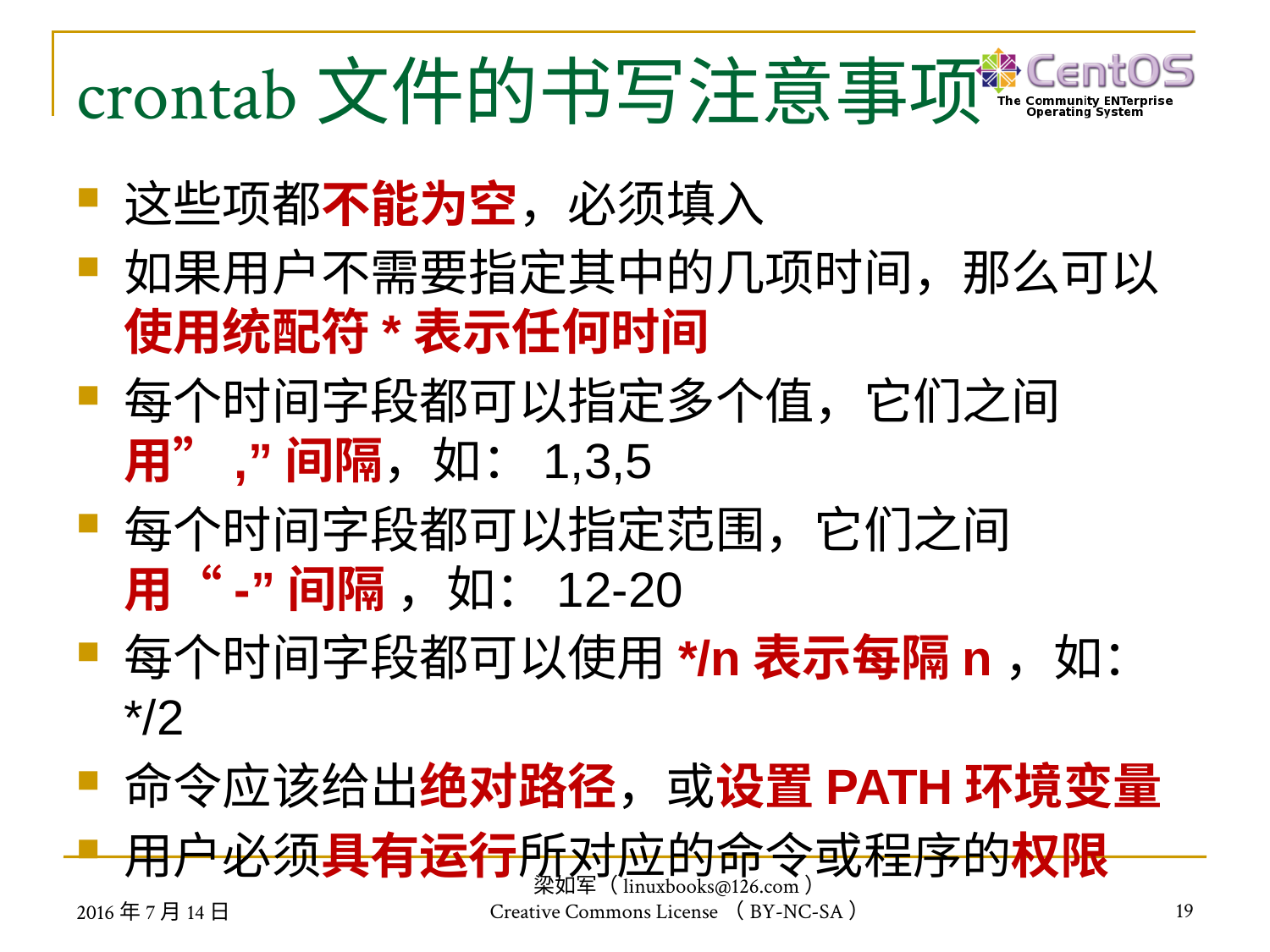

# crontab文件的书写注意事项
这些项都不能为空，必须填入
如果用户不需要指定其中的几项时间，那么可以使用统配符*表示任何时间
每个时间字段都可以指定多个值，它们之间用”,”间隔，如：1,3,5
每个时间字段都可以指定范围，它们之间用“-”间隔 ，如：12-20
每个时间字段都可以使用*/n表示每隔n，如：*/2
命令应该给出绝对路径，或设置PATH环境变量
用户必须具有运行所对应的命令或程序的权限
梁如军（linuxbooks@126.com）
Creative Commons License（BY-NC-SA）
2016年7月14日
19